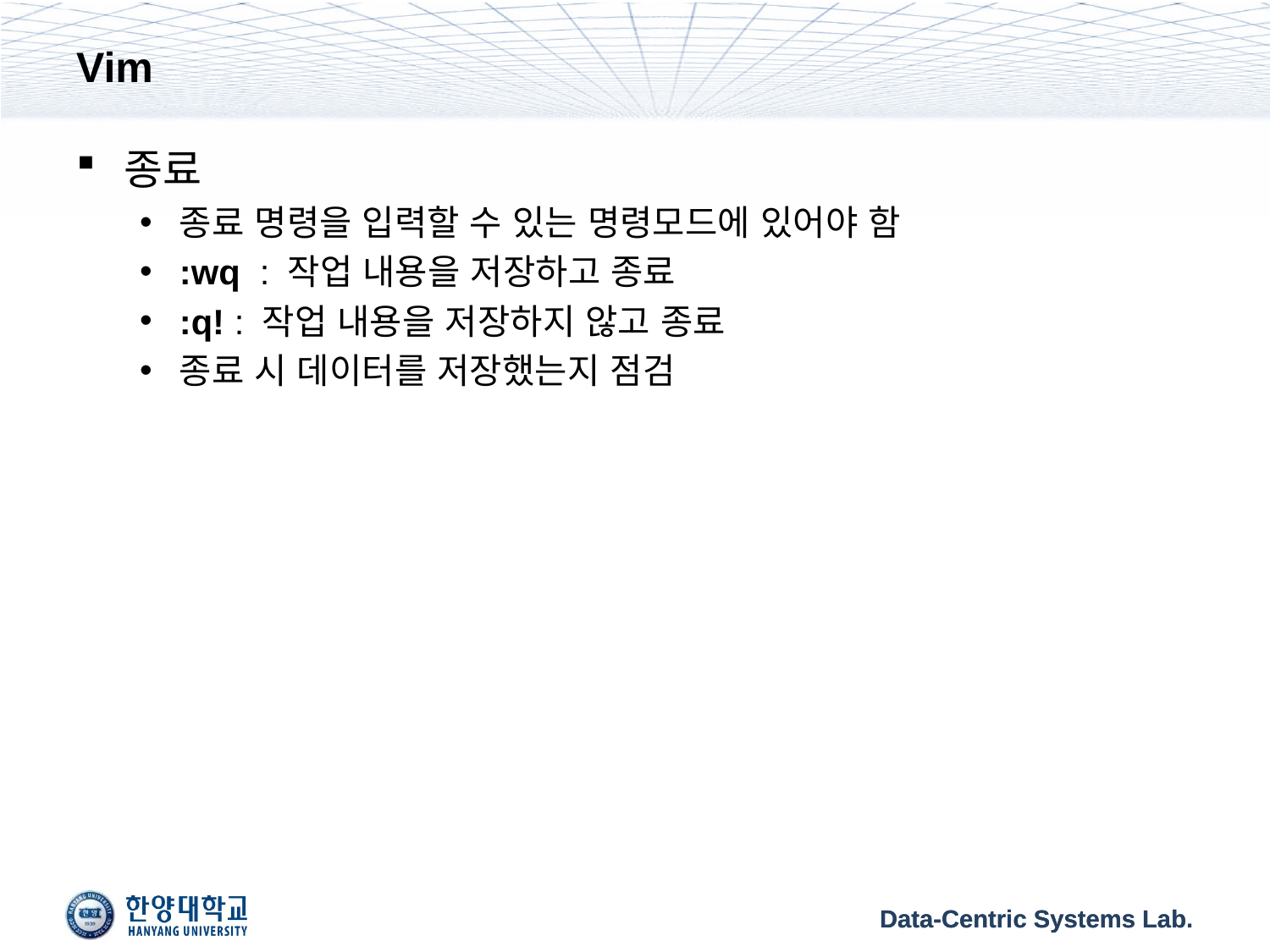

# Vim
종료
종료 명령을 입력할 수 있는 명령모드에 있어야 함
:wq  : 작업 내용을 저장하고 종료
:q! : 작업 내용을 저장하지 않고 종료
종료 시 데이터를 저장했는지 점검